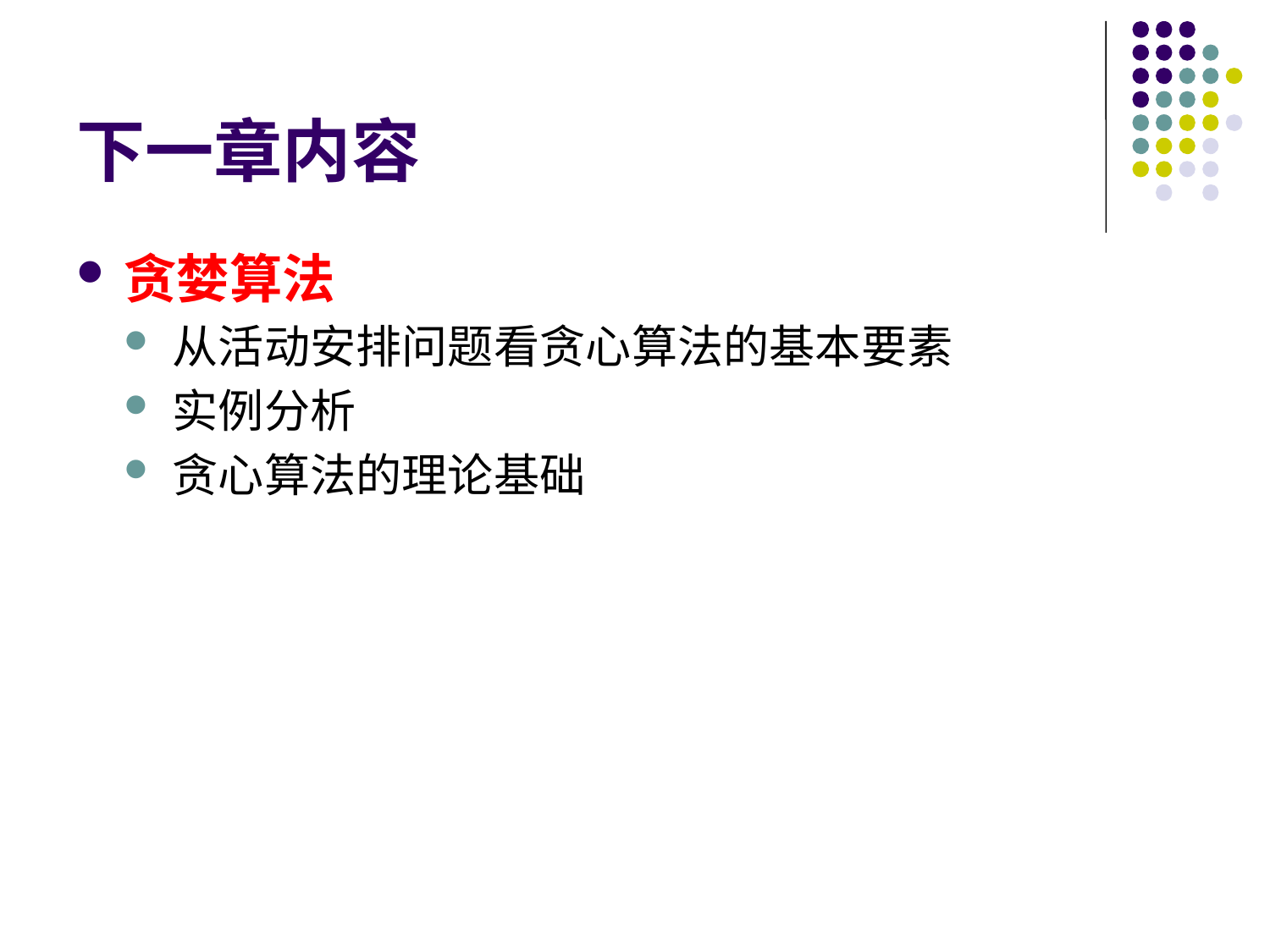

# 下一章内容
贪婪算法
从活动安排问题看贪心算法的基本要素
实例分析
贪心算法的理论基础